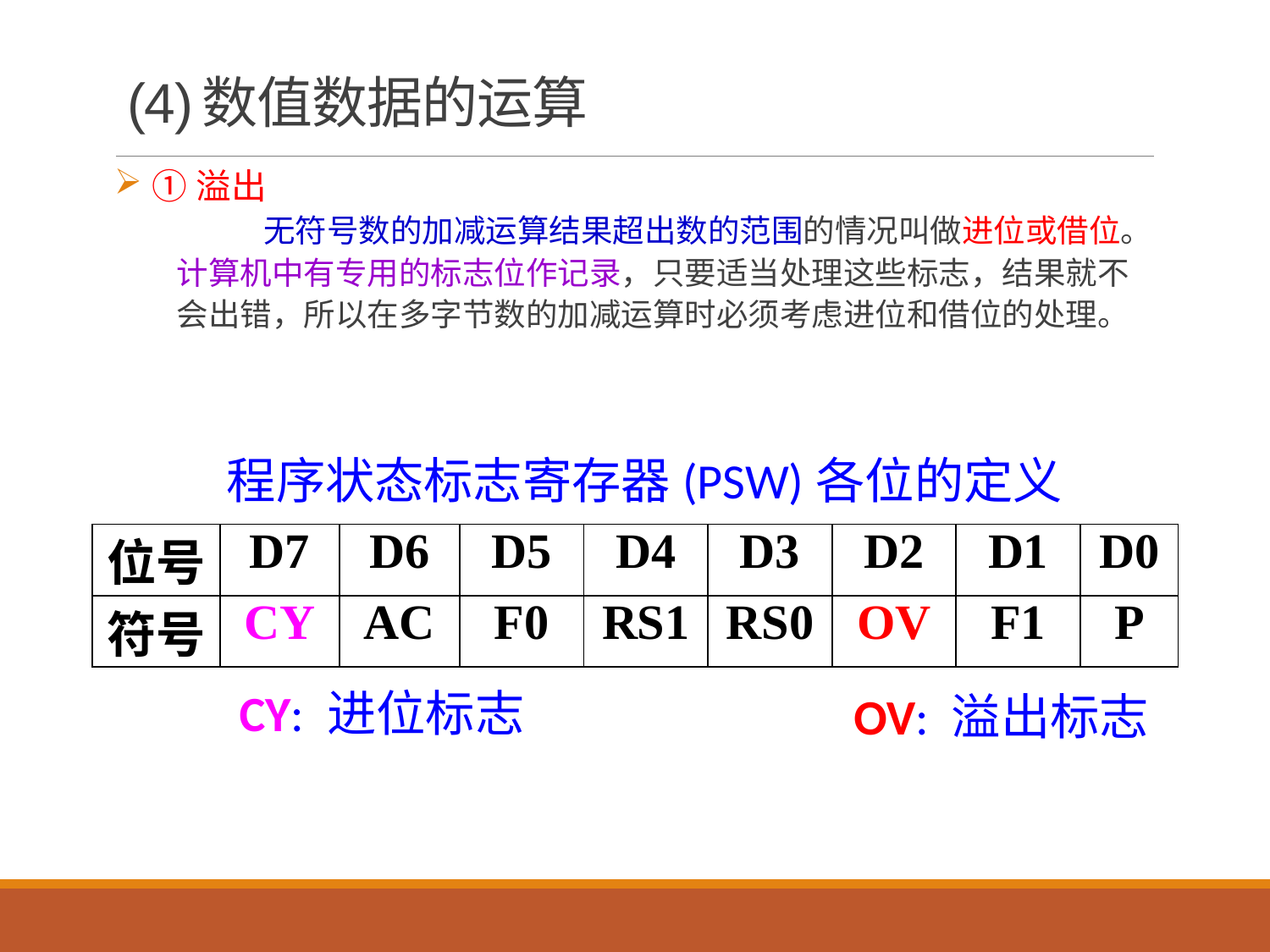

# (4)数值数据的运算
①溢出
无符号数的加减运算结果超出数的范围的情况叫做进位或借位。计算机中有专用的标志位作记录，只要适当处理这些标志，结果就不会出错，所以在多字节数的加减运算时必须考虑进位和借位的处理。
程序状态标志寄存器(PSW)各位的定义
| 位号 | D7 | D6 | D5 | D4 | D3 | D2 | D1 | D0 |
| --- | --- | --- | --- | --- | --- | --- | --- | --- |
| 符号 | CY | AC | F0 | RS1 | RS0 | OV | F1 | P |
CY: 进位标志
OV: 溢出标志